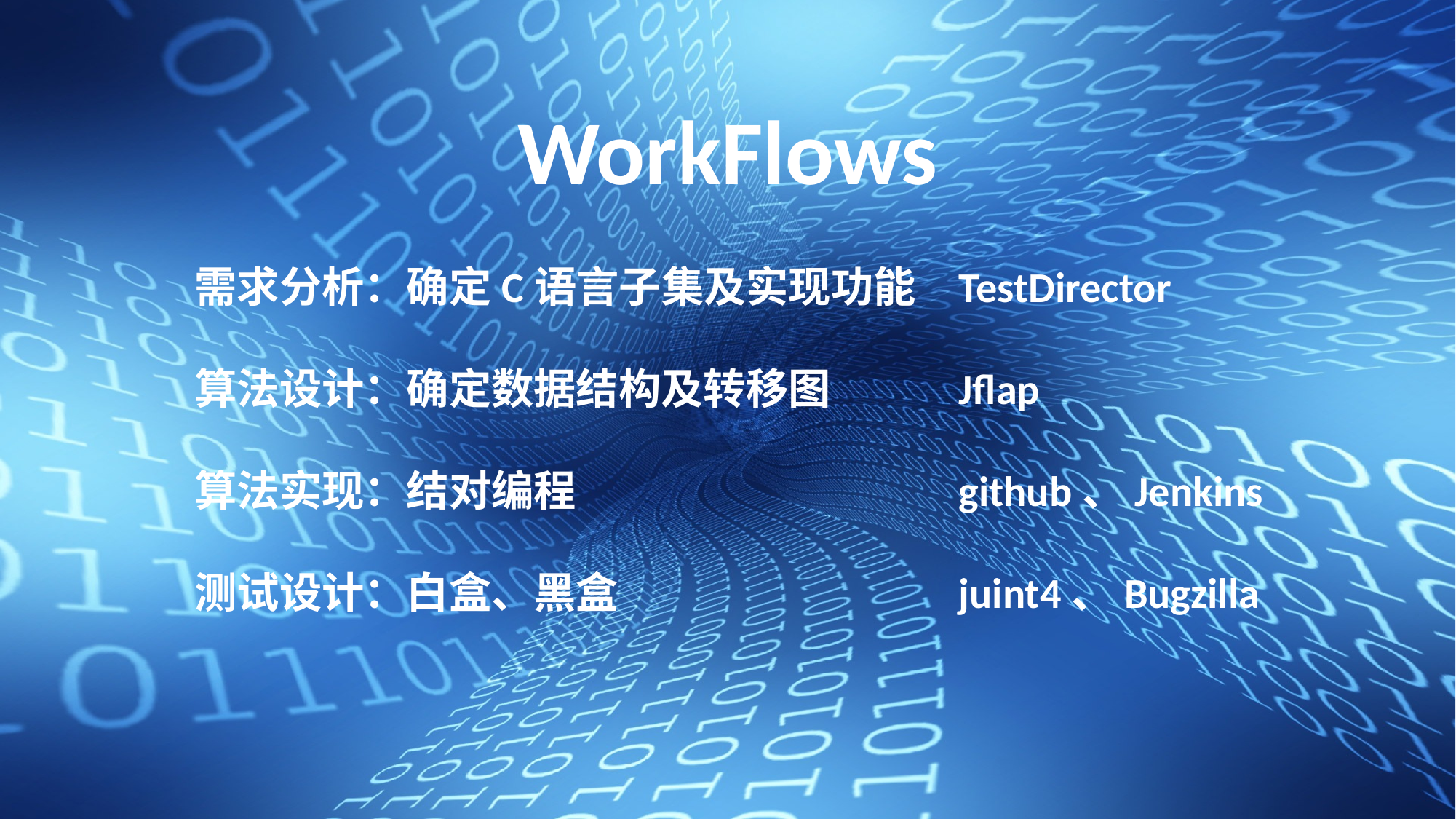

# WorkFlows
需求分析：确定C语言子集及实现功能	TestDirector

算法设计：确定数据结构及转移图		Jflap

算法实现：结对编程				github、Jenkins

测试设计：白盒、黑盒				juint4、Bugzilla